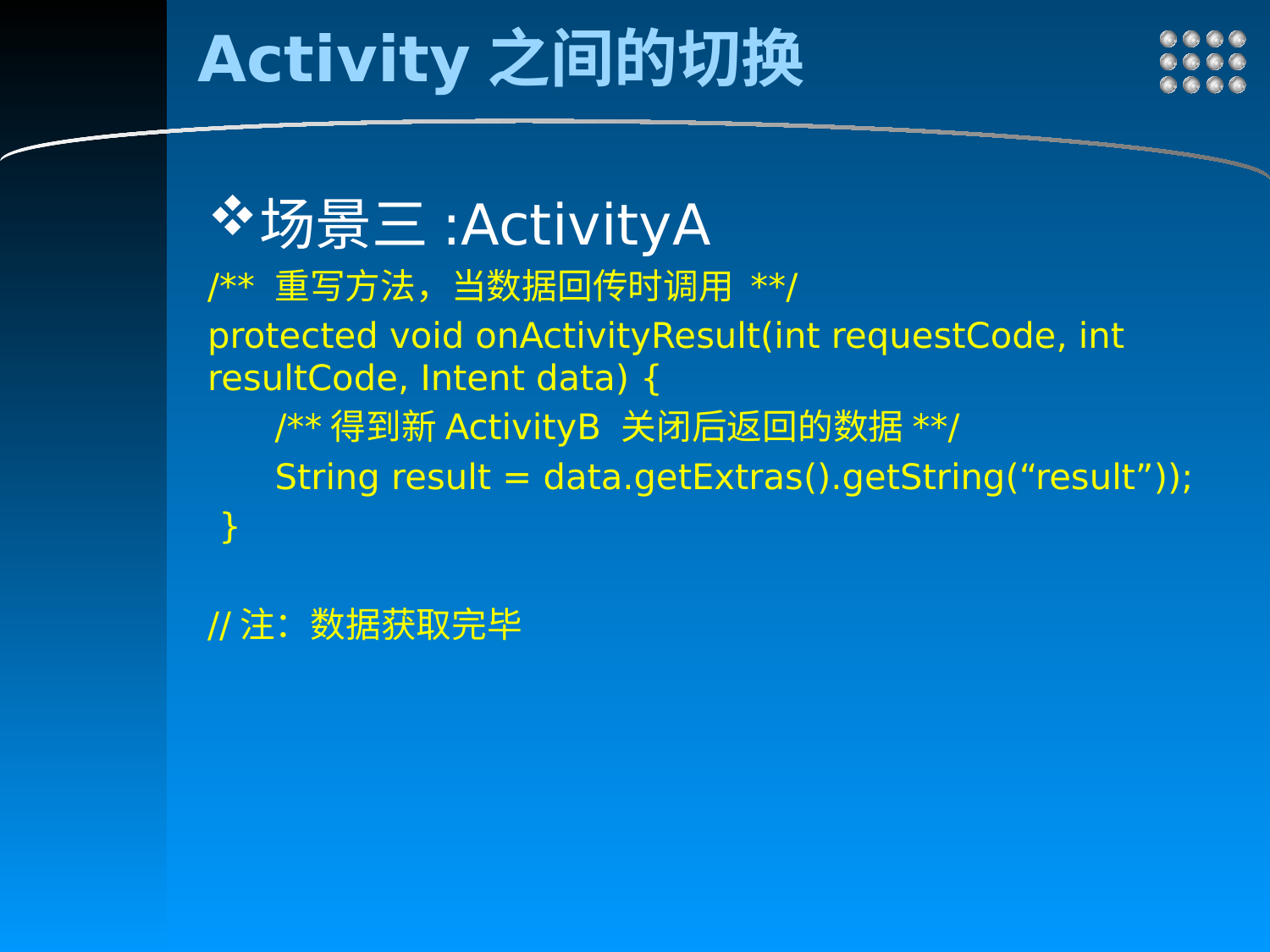

# Activity之间的切换
场景三:ActivityA
/** 重写方法，当数据回传时调用 **/
protected void onActivityResult(int requestCode, int resultCode, Intent data) {
      /**得到新ActivityB 关闭后返回的数据**/
      String result = data.getExtras().getString(“result”));
 }

//注：数据获取完毕